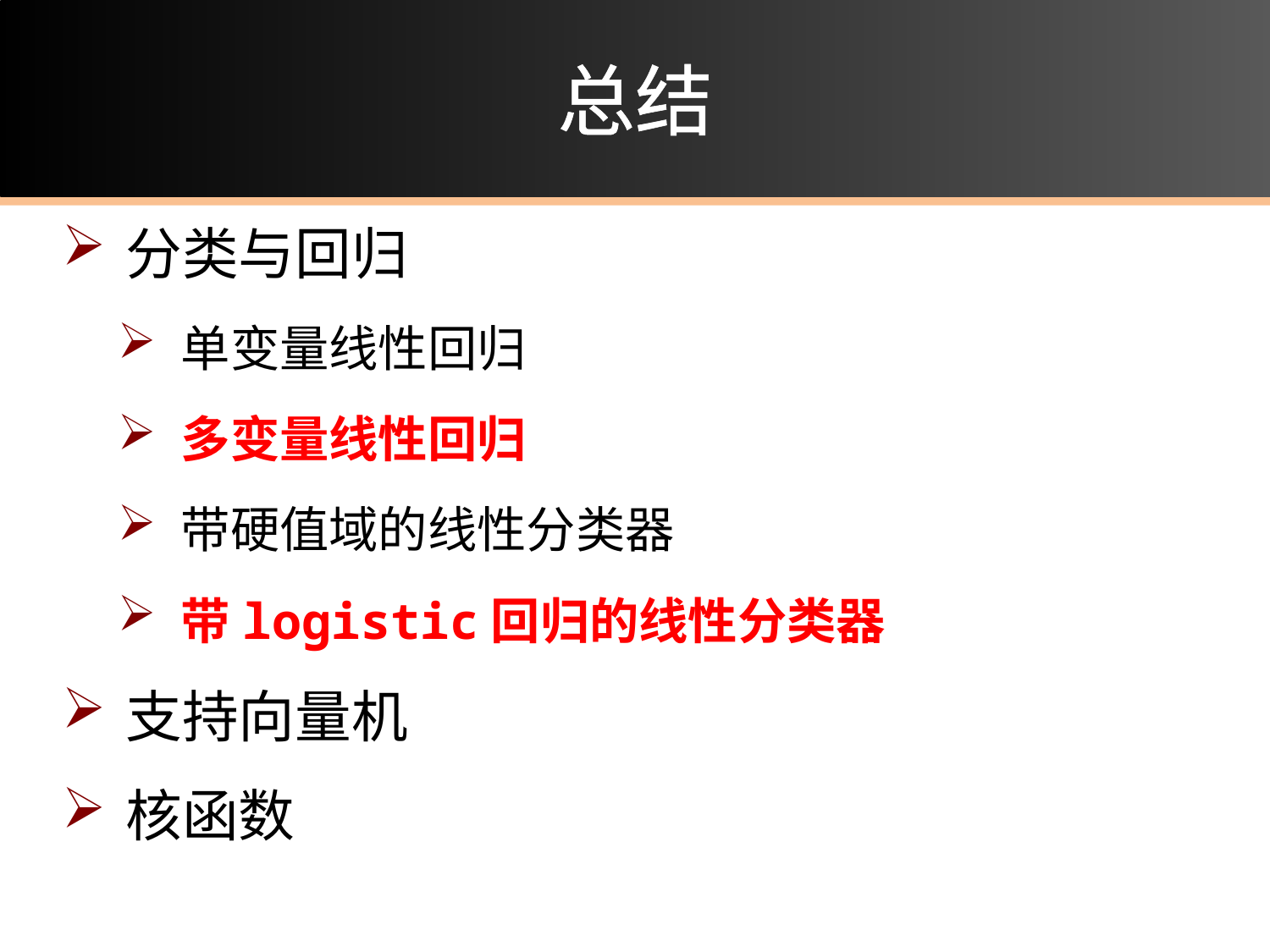

# 总结
分类与回归
单变量线性回归
多变量线性回归
带硬值域的线性分类器
带logistic回归的线性分类器
支持向量机
核函数